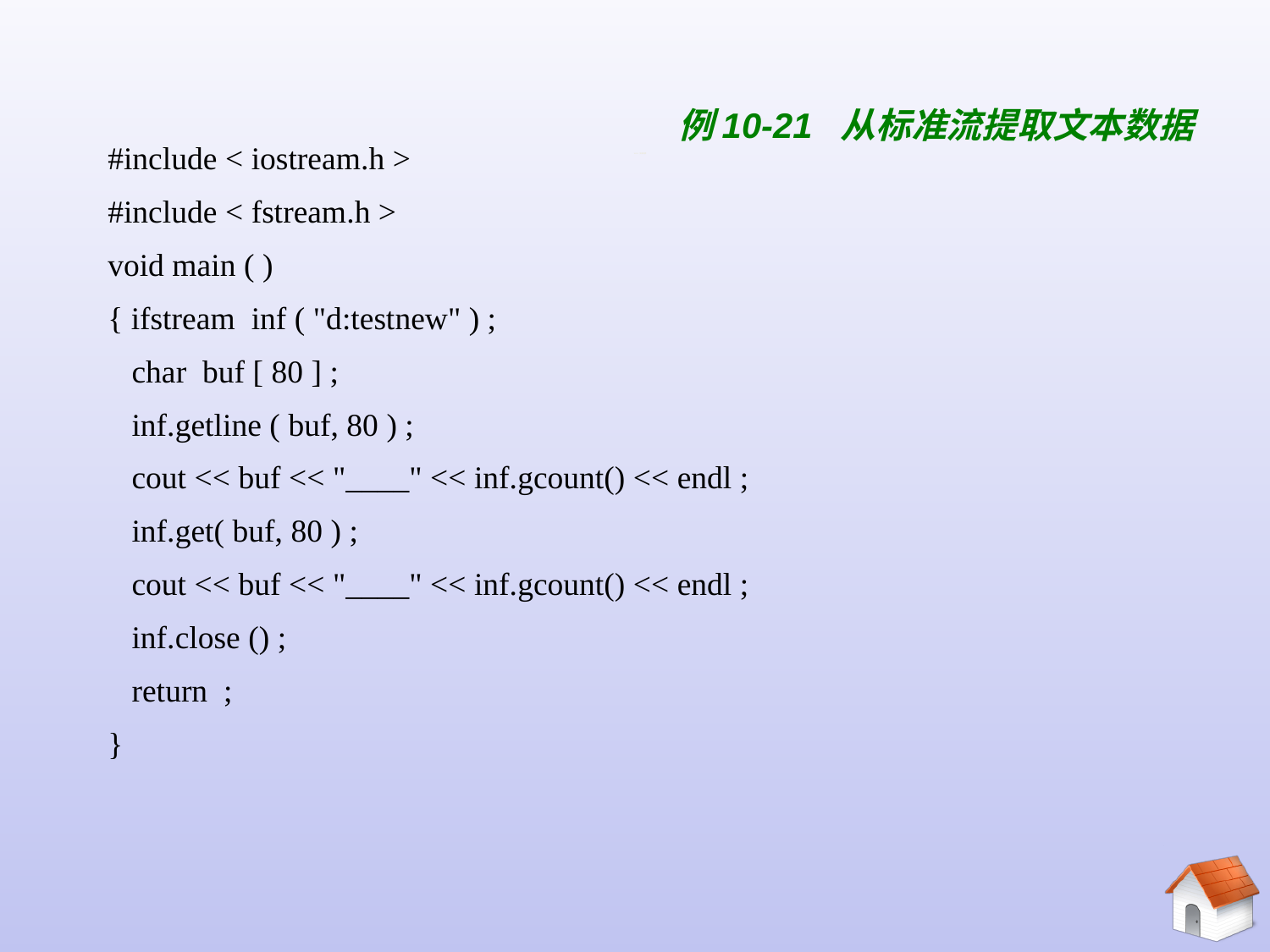

# 10.5.3  文本文件
例10-21  从标准流提取文本数据
#include < iostream.h >
#include < fstream.h >
void main ( )
{ ifstream  inf ( "d:testnew" ) ;
   char  buf [ 80 ] ;
   inf.getline ( buf, 80 ) ;
   cout << buf << "____" << inf.gcount() << endl ;
   inf.get( buf, 80 ) ;
   cout << buf << "____" << inf.gcount() << endl ;
   inf.close () ;
   return  ;
}